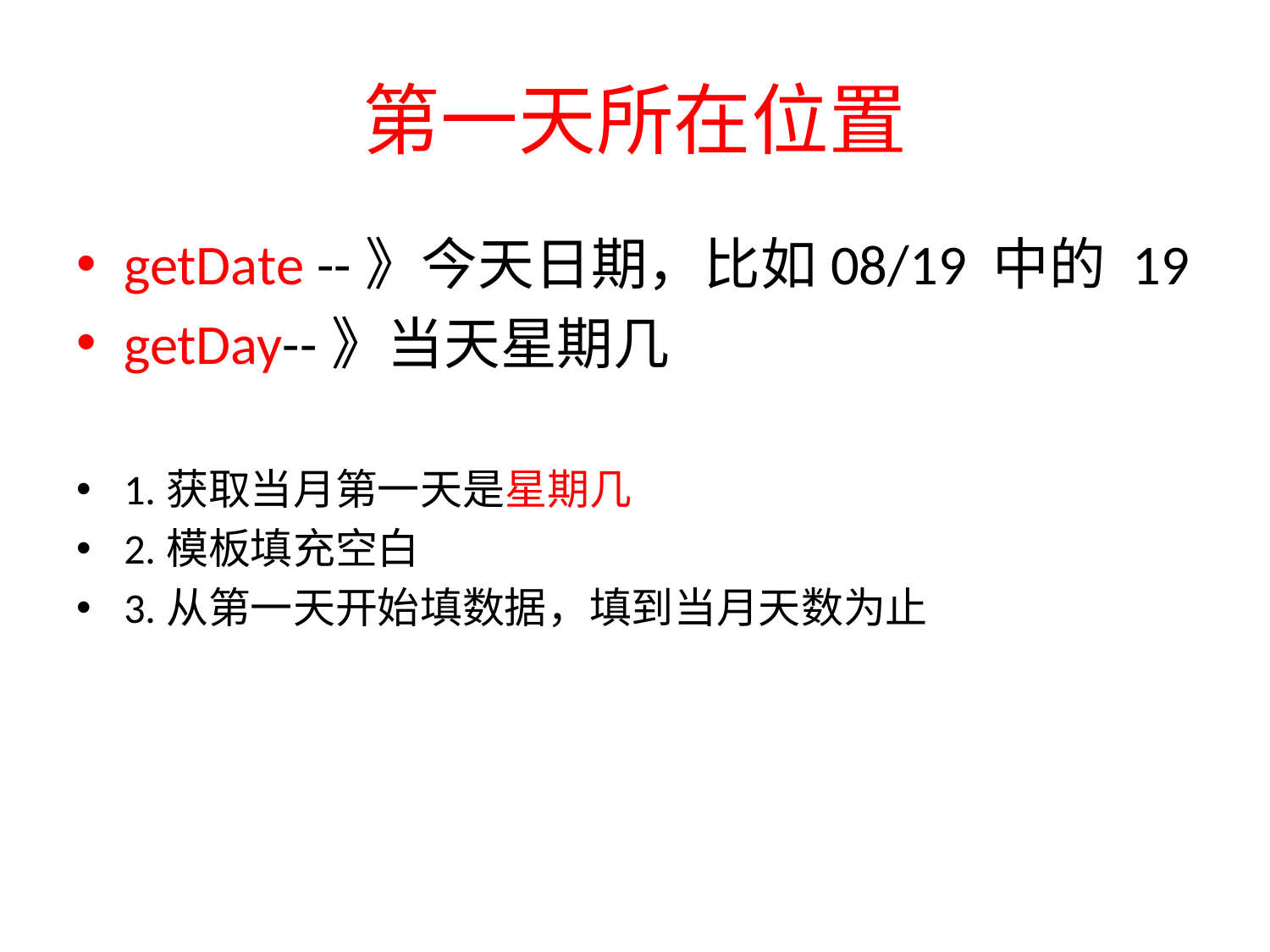

# 第一天所在位置
getDate --》今天日期，比如08/19 中的 19
getDay--》当天星期几

1.获取当月第一天是星期几
2.模板填充空白
3.从第一天开始填数据，填到当月天数为止